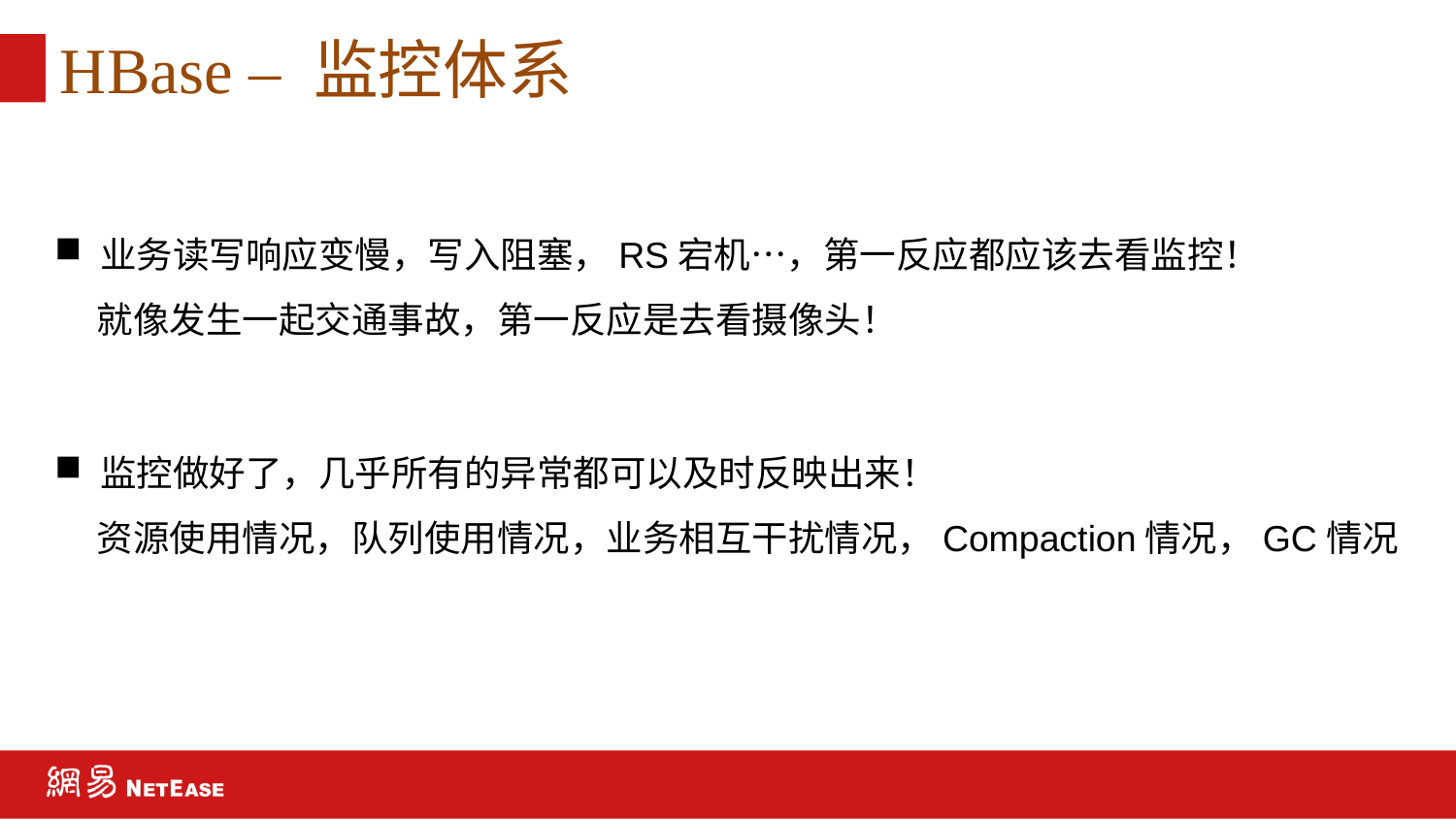

# HBase – 监控体系
业务读写响应变慢，写入阻塞，RS宕机…，第一反应都应该去看监控！
    就像发生一起交通事故，第一反应是去看摄像头！

监控做好了，几乎所有的异常都可以及时反映出来！
    资源使用情况，队列使用情况，业务相互干扰情况，Compaction情况，GC情况